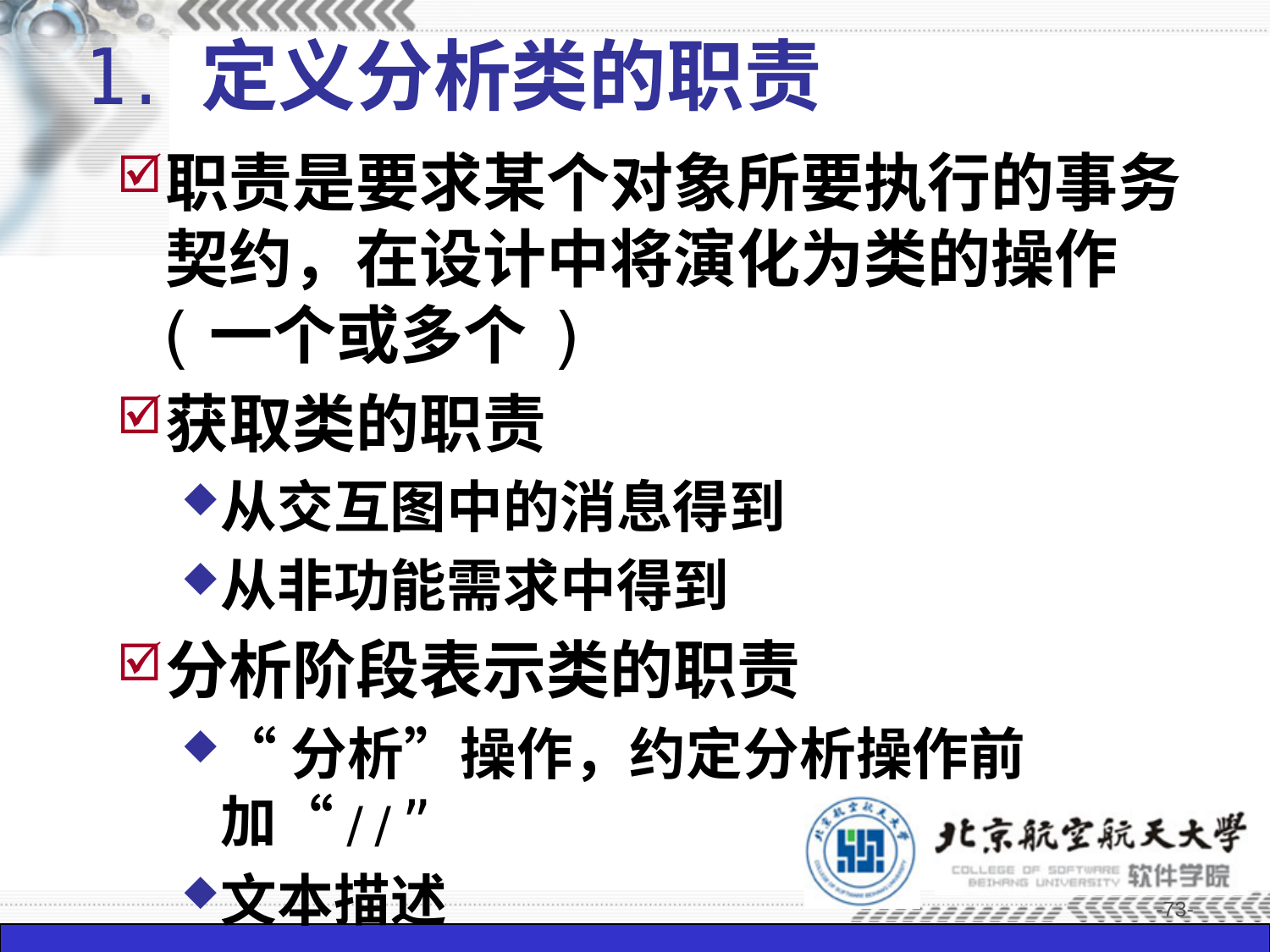

# 1. 定义分析类的职责
职责是要求某个对象所要执行的事务契约，在设计中将演化为类的操作(一个或多个 )
获取类的职责
从交互图中的消息得到
从非功能需求中得到
分析阶段表示类的职责
“分析”操作，约定分析操作前加“//”
文本描述
-73-